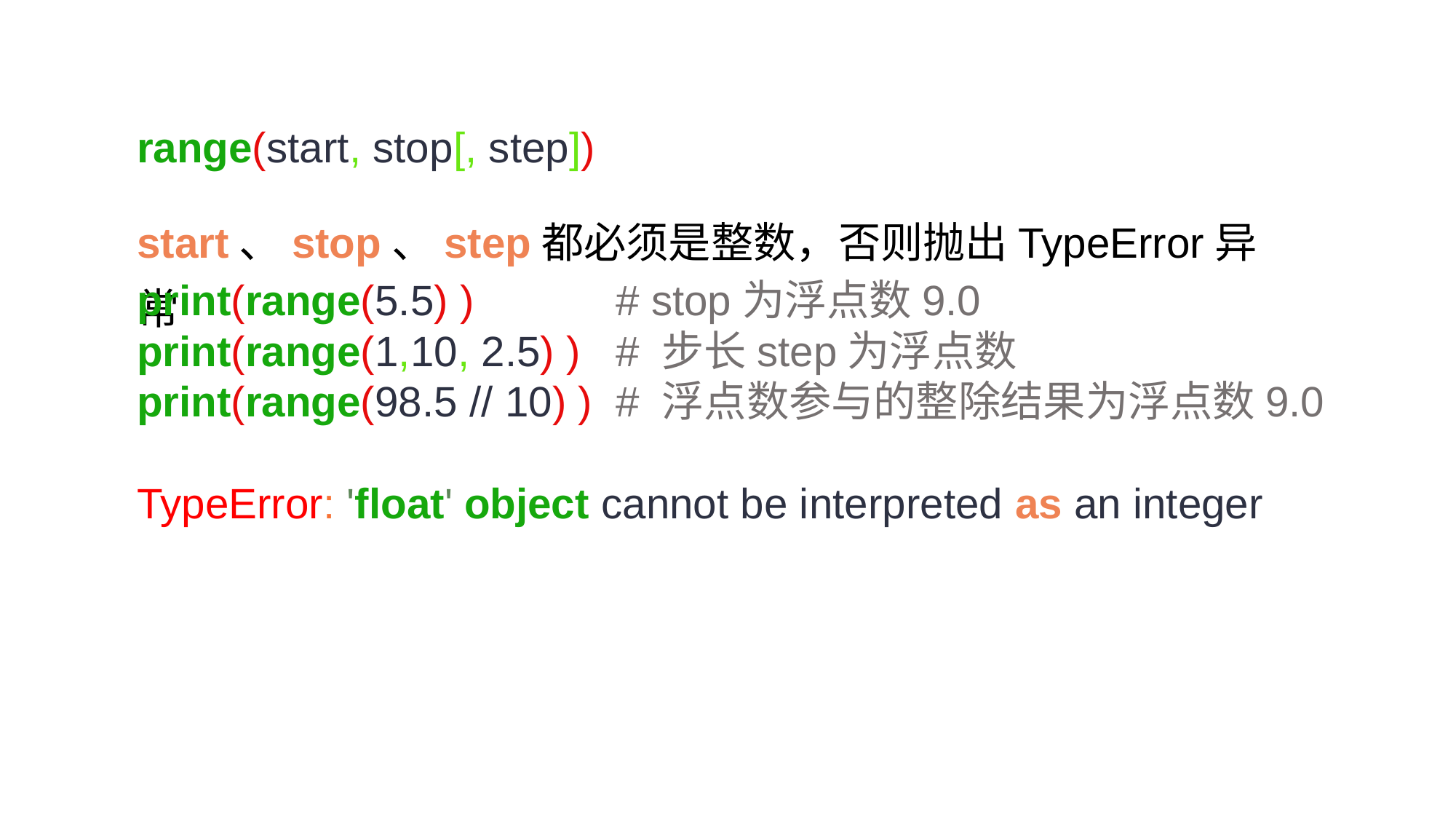

range(start, stop[, step])
start、stop、step都必须是整数，否则抛出TypeError异常
print(range(5.5) )            # stop为浮点数9.0
print(range(1,10, 2.5) )   # 步长step为浮点数
print(range(98.5 // 10) )  # 浮点数参与的整除结果为浮点数9.0
TypeError: 'float' object cannot be interpreted as an integer